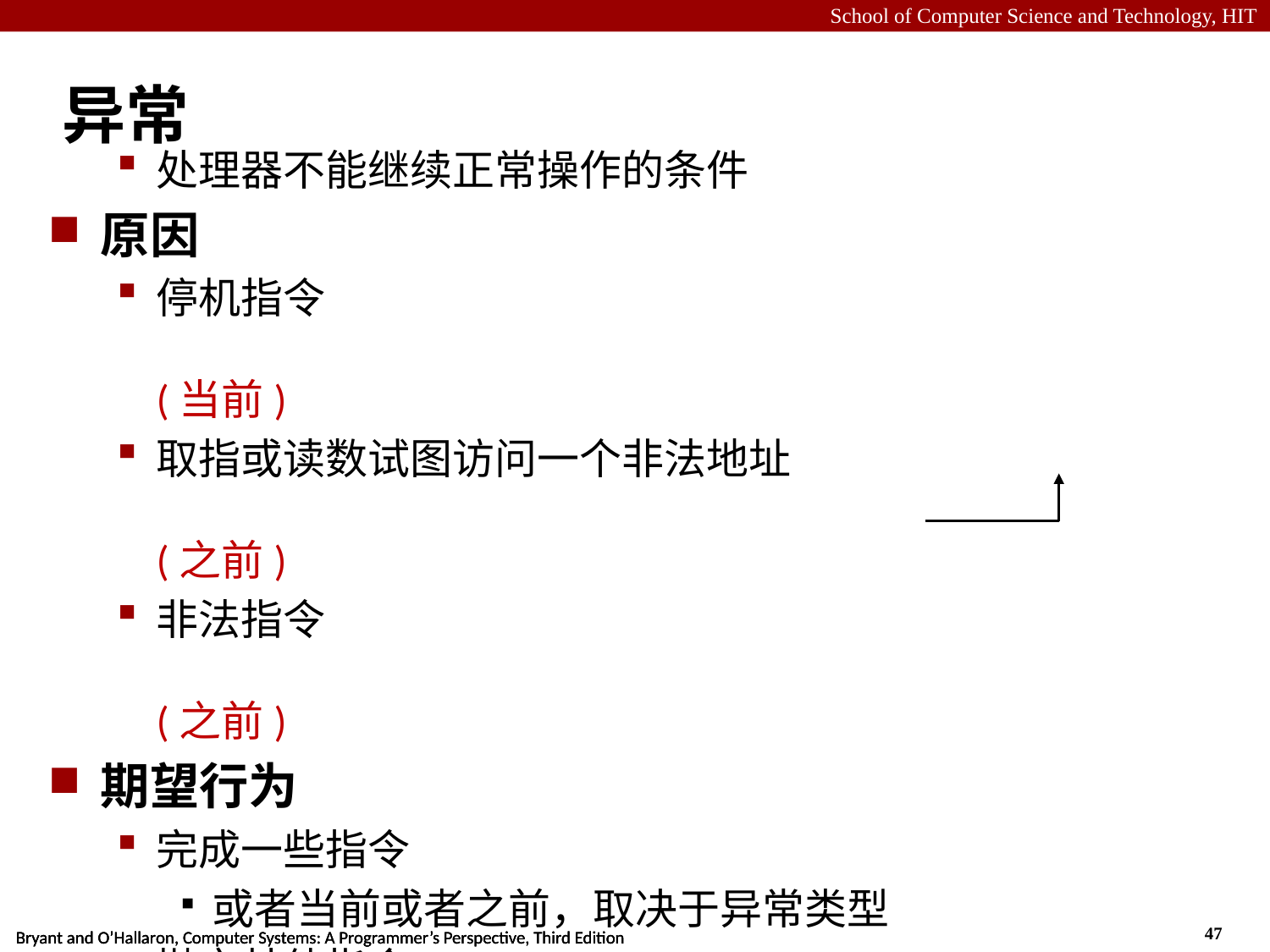

# 异常
处理器不能继续正常操作的条件
原因
停机指令	(当前)
取指或读数试图访问一个非法地址 	(之前)
非法指令 	(之前)
期望行为
完成一些指令
或者当前或者之前，取决于异常类型
抛弃其他指令
调用异常处理程序
类似于异常过程调用
我们的实现方法
当指令引起异常时就停机